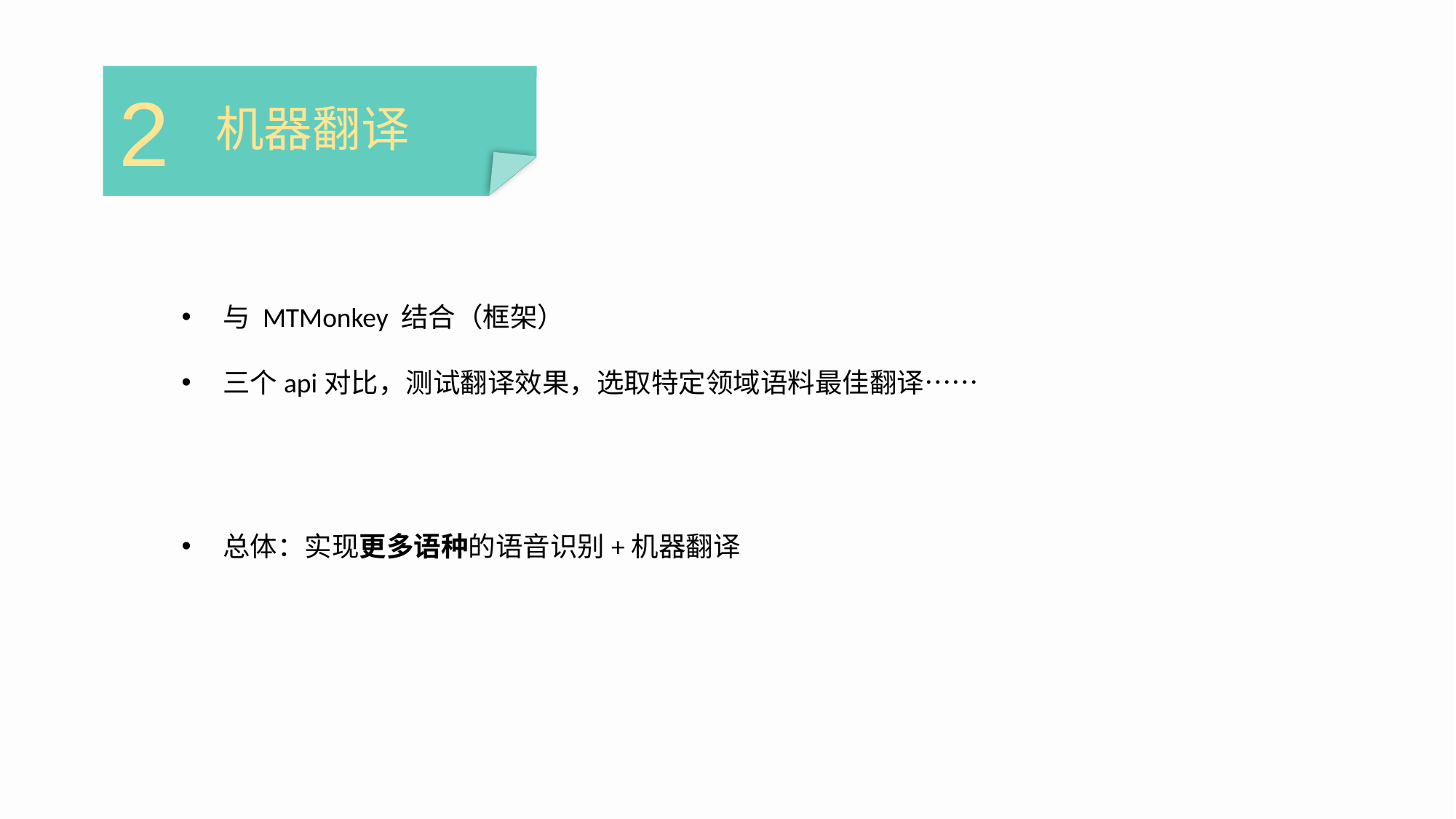

2
机器翻译

与 MTMonkey 结合（框架）
三个api对比，测试翻译效果，选取特定领域语料最佳翻译……

总体：实现更多语种的语音识别+机器翻译